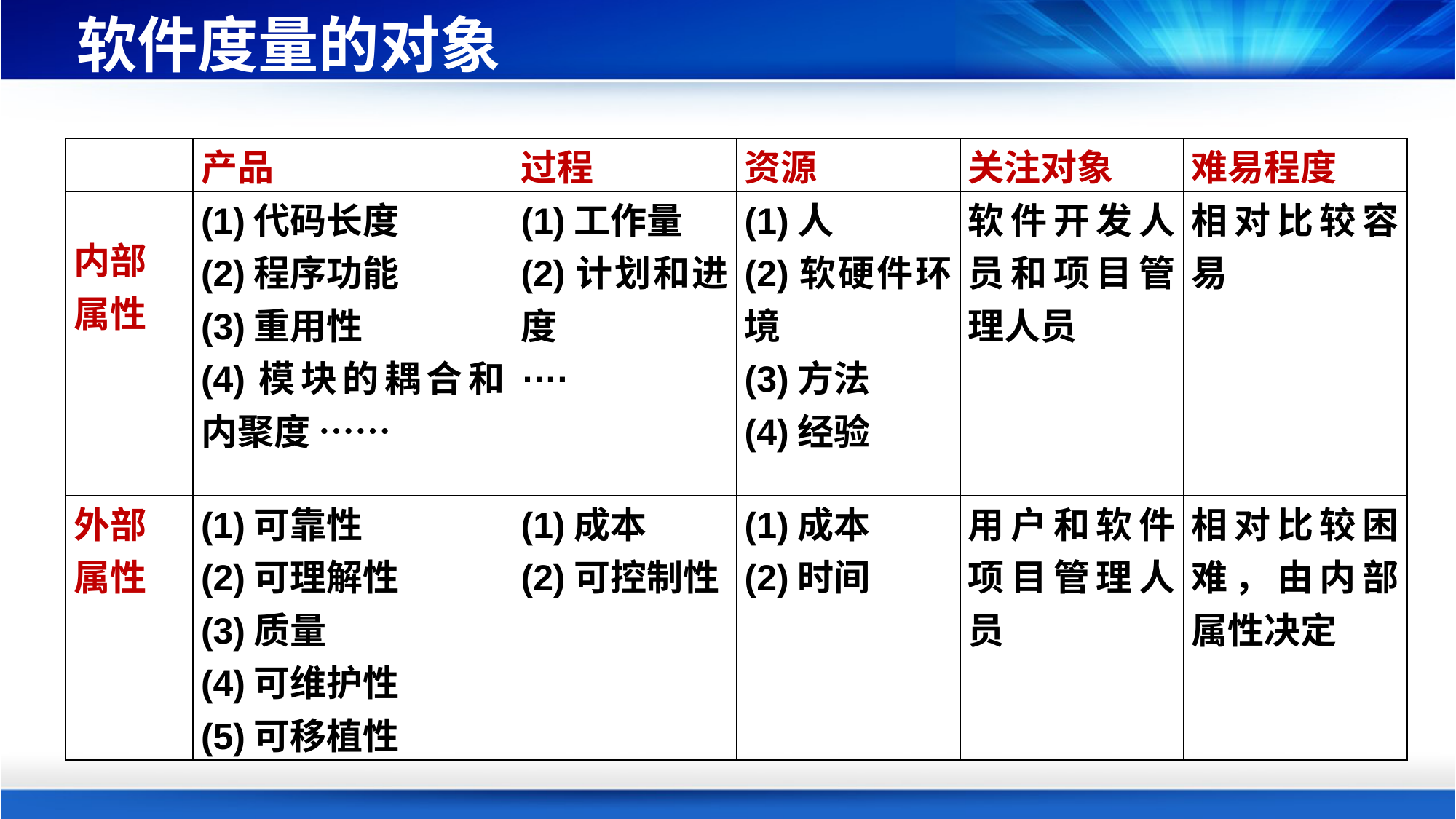

# 软件度量的对象
|  | 产品 | 过程 | 资源 | 关注对象 | 难易程度 |
| --- | --- | --- | --- | --- | --- |
| 内部 属性 | (1)代码长度 (2)程序功能 (3)重用性 (4)模块的耦合和内聚度 …… | (1)工作量 (2)计划和进度 …. | (1)人 (2)软硬件环境 (3)方法 (4)经验 | 软件开发人员和项目管理人员 | 相对比较容易 |
| 外部 属性 | (1)可靠性 (2)可理解性 (3)质量 (4)可维护性 (5)可移植性 | (1)成本 (2)可控制性 | (1)成本 (2)时间 | 用户和软件项目管理人员 | 相对比较困难，由内部属性决定 |